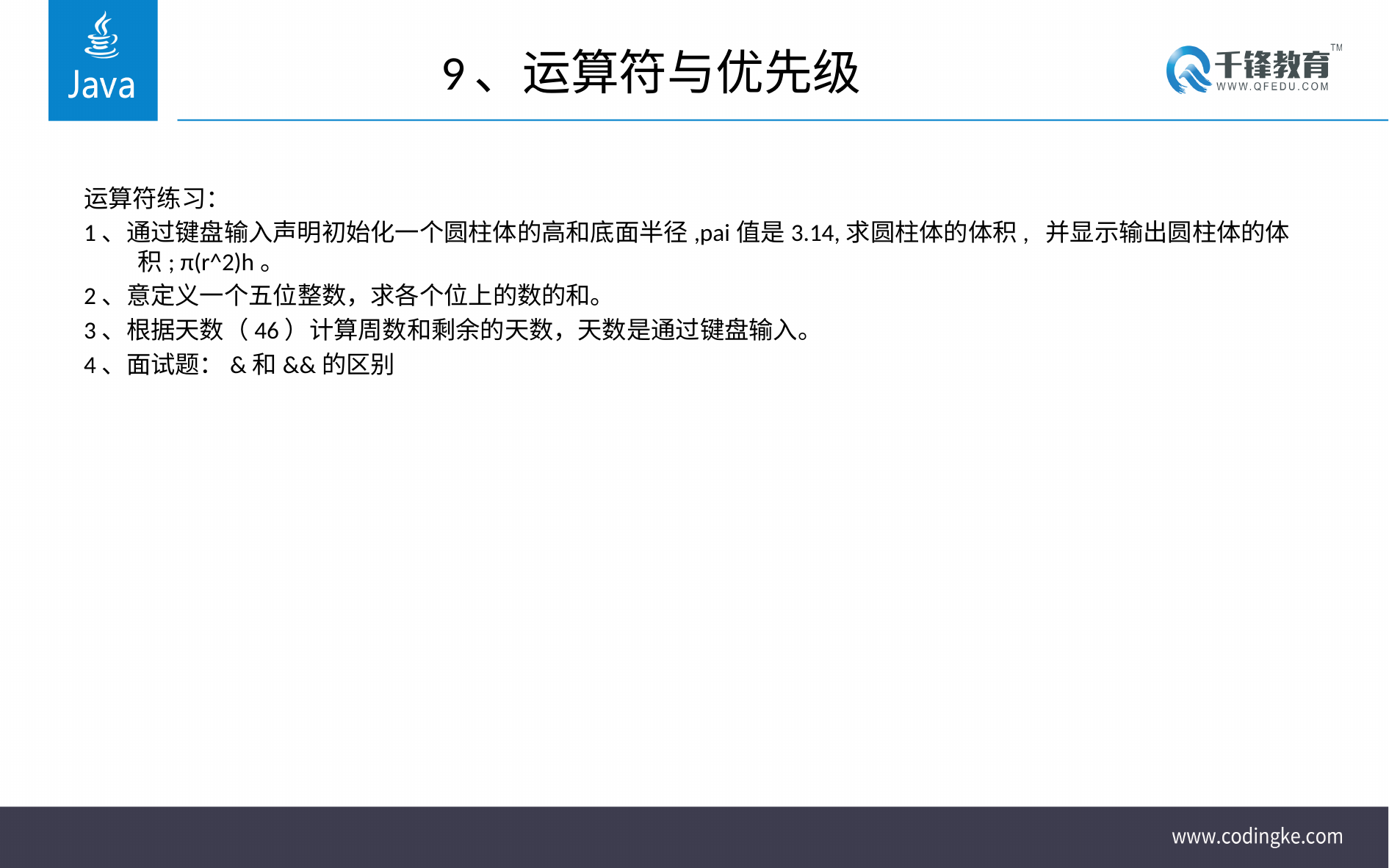

# 9、运算符与优先级
运算符练习：
1、通过键盘输入声明初始化一个圆柱体的高和底面半径,pai值是3.14,求圆柱体的体积,  并显示输出圆柱体的体积; π(r^2)h。
2、意定义一个五位整数，求各个位上的数的和。
3、根据天数（46）计算周数和剩余的天数，天数是通过键盘输入。
4、面试题：&和&&的区别